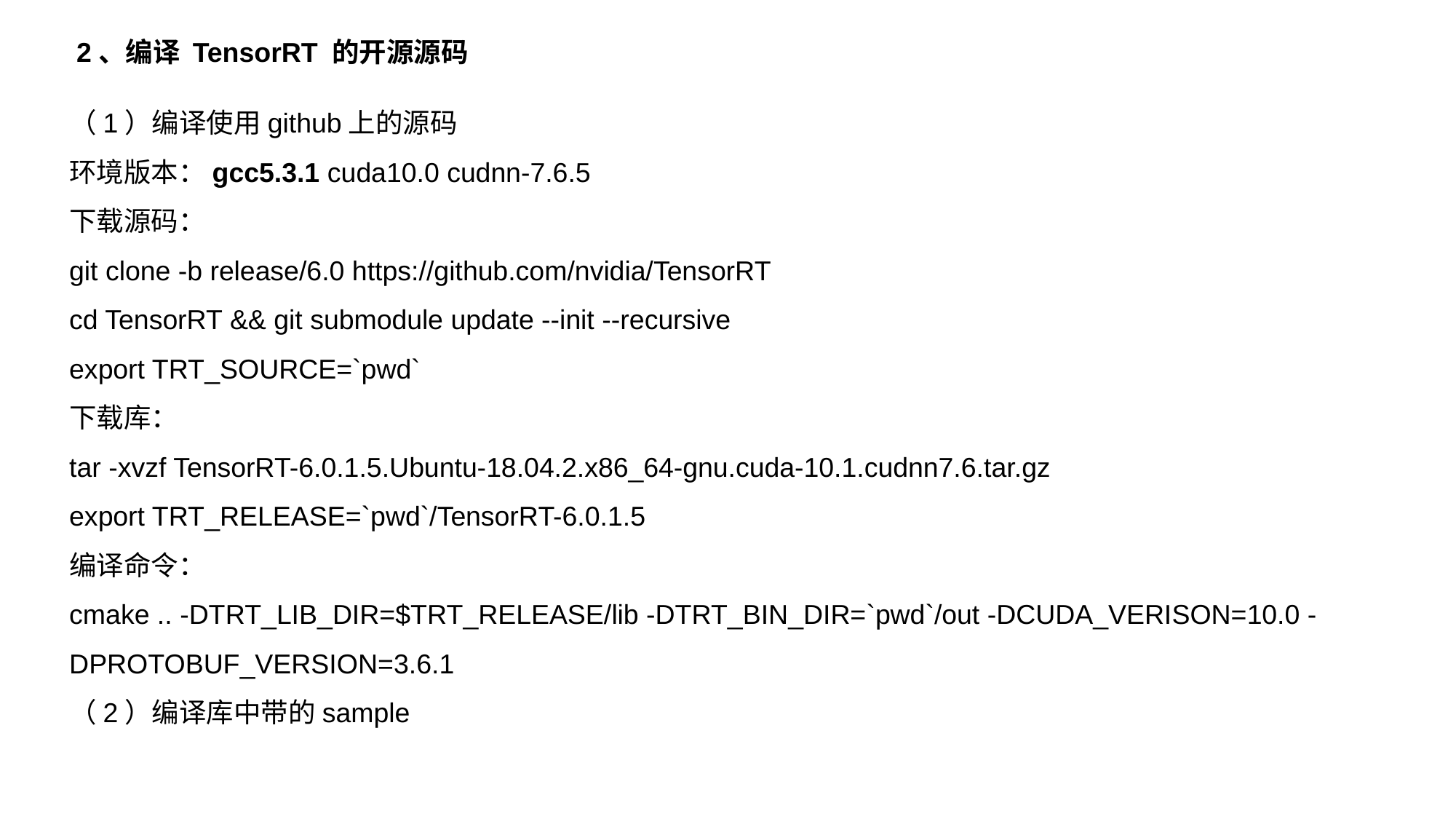

2、编译 TensorRT 的开源源码
（1）编译使用github上的源码
环境版本：gcc5.3.1 cuda10.0 cudnn-7.6.5
下载源码：
git clone -b release/6.0 https://github.com/nvidia/TensorRT
cd TensorRT && git submodule update --init --recursive
export TRT_SOURCE=`pwd`
下载库：
tar -xvzf TensorRT-6.0.1.5.Ubuntu-18.04.2.x86_64-gnu.cuda-10.1.cudnn7.6.tar.gz
export TRT_RELEASE=`pwd`/TensorRT-6.0.1.5
编译命令：
cmake .. -DTRT_LIB_DIR=$TRT_RELEASE/lib -DTRT_BIN_DIR=`pwd`/out -DCUDA_VERISON=10.0 -DPROTOBUF_VERSION=3.6.1
（2）编译库中带的sample